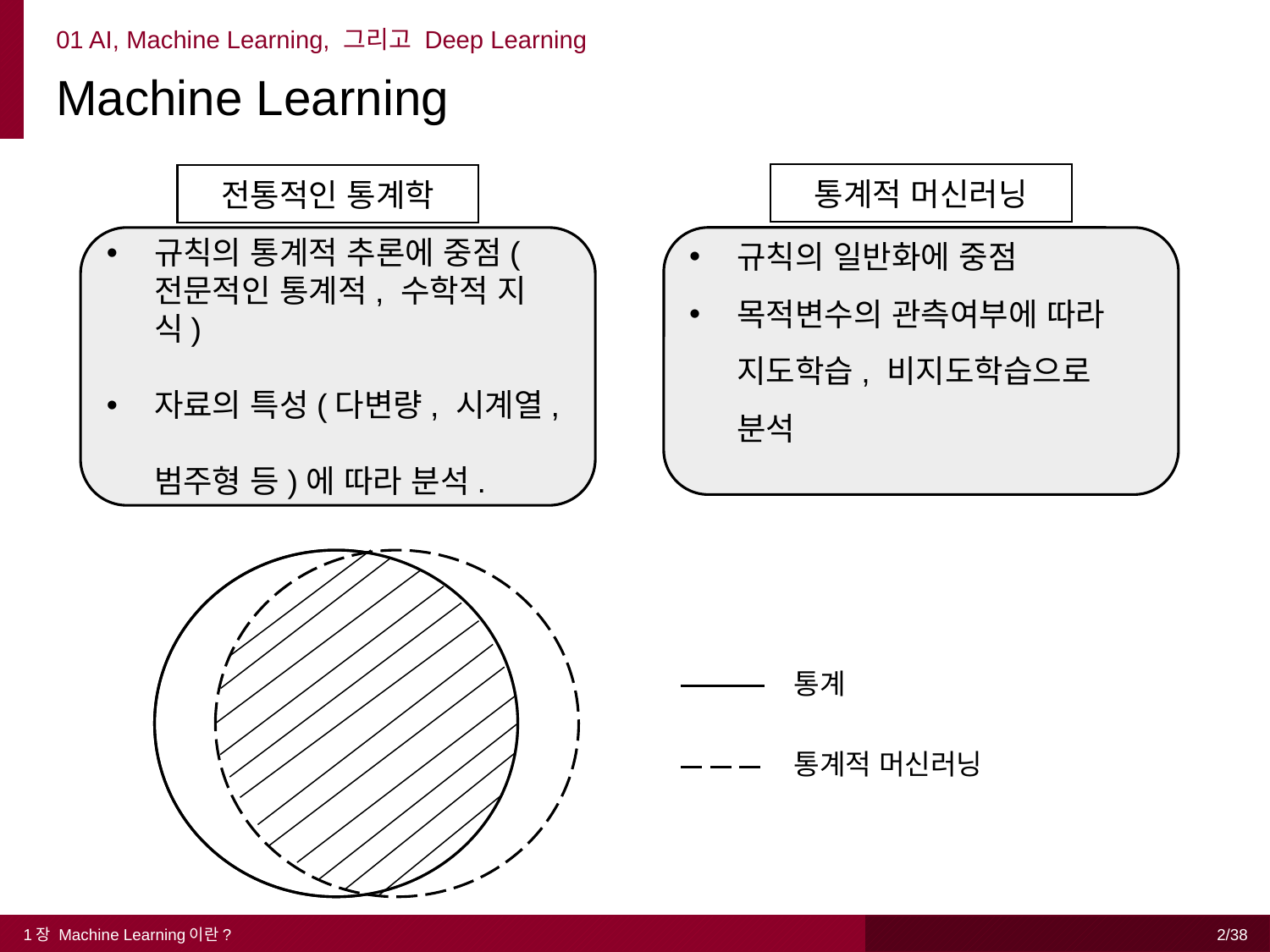

01 AI, Machine Learning, 그리고 Deep Learning
Machine Learning
통계적 머신러닝
전통적인 통계학
규칙의 통계적 추론에 중점(전문적인 통계적, 수학적 지식)
자료의 특성(다변량, 시계열, 범주형 등)에 따라 분석.
규칙의 일반화에 중점
목적변수의 관측여부에 따라 지도학습, 비지도학습으로 분석

통계
통계적 머신러닝
1장 Machine Learning이란?
2/38